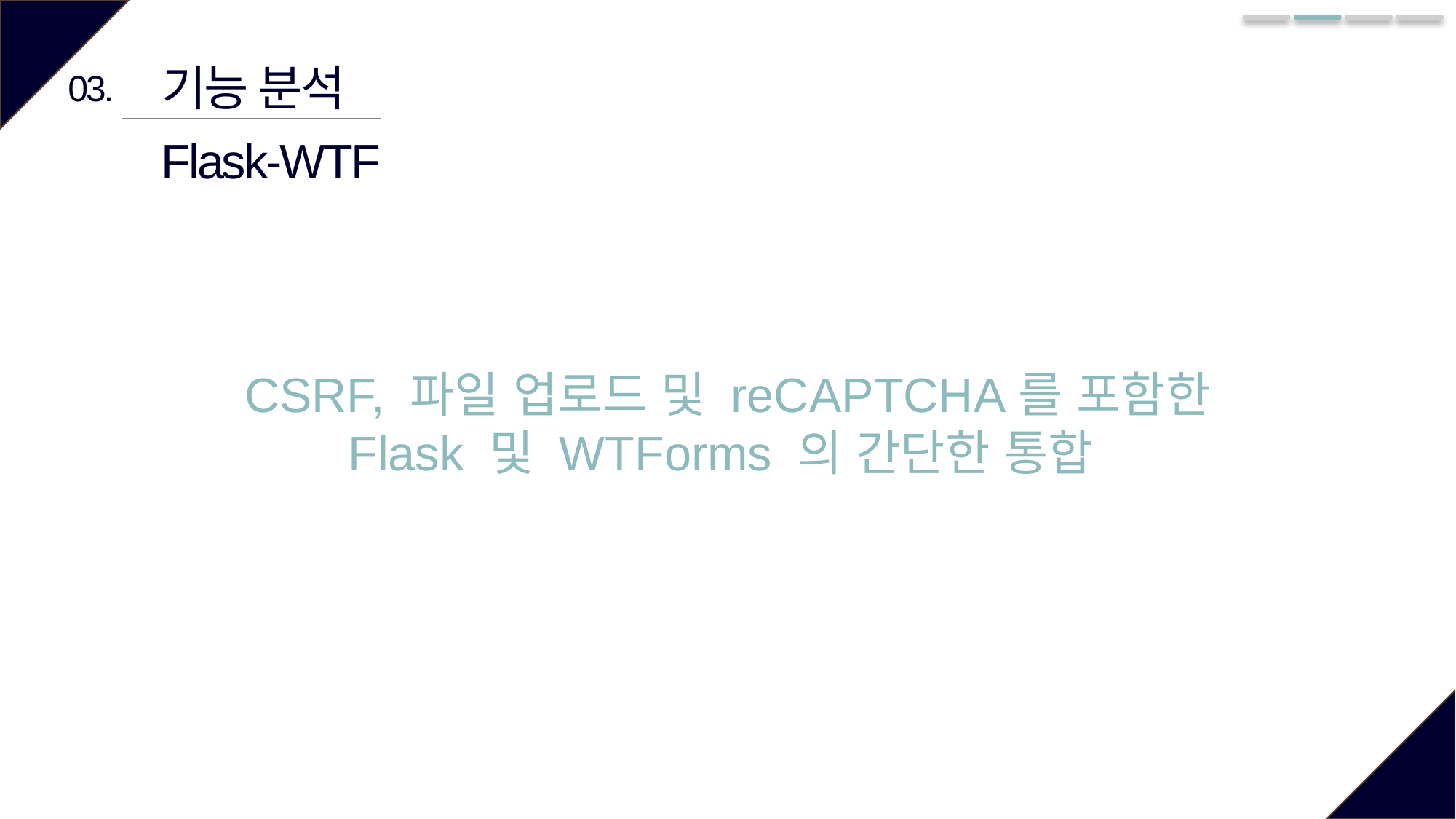

기능 분석
03.
Flask-WTF
CSRF, 파일 업로드 및 reCAPTCHA를 포함한 Flask 및 WTForms 의 간단한 통합